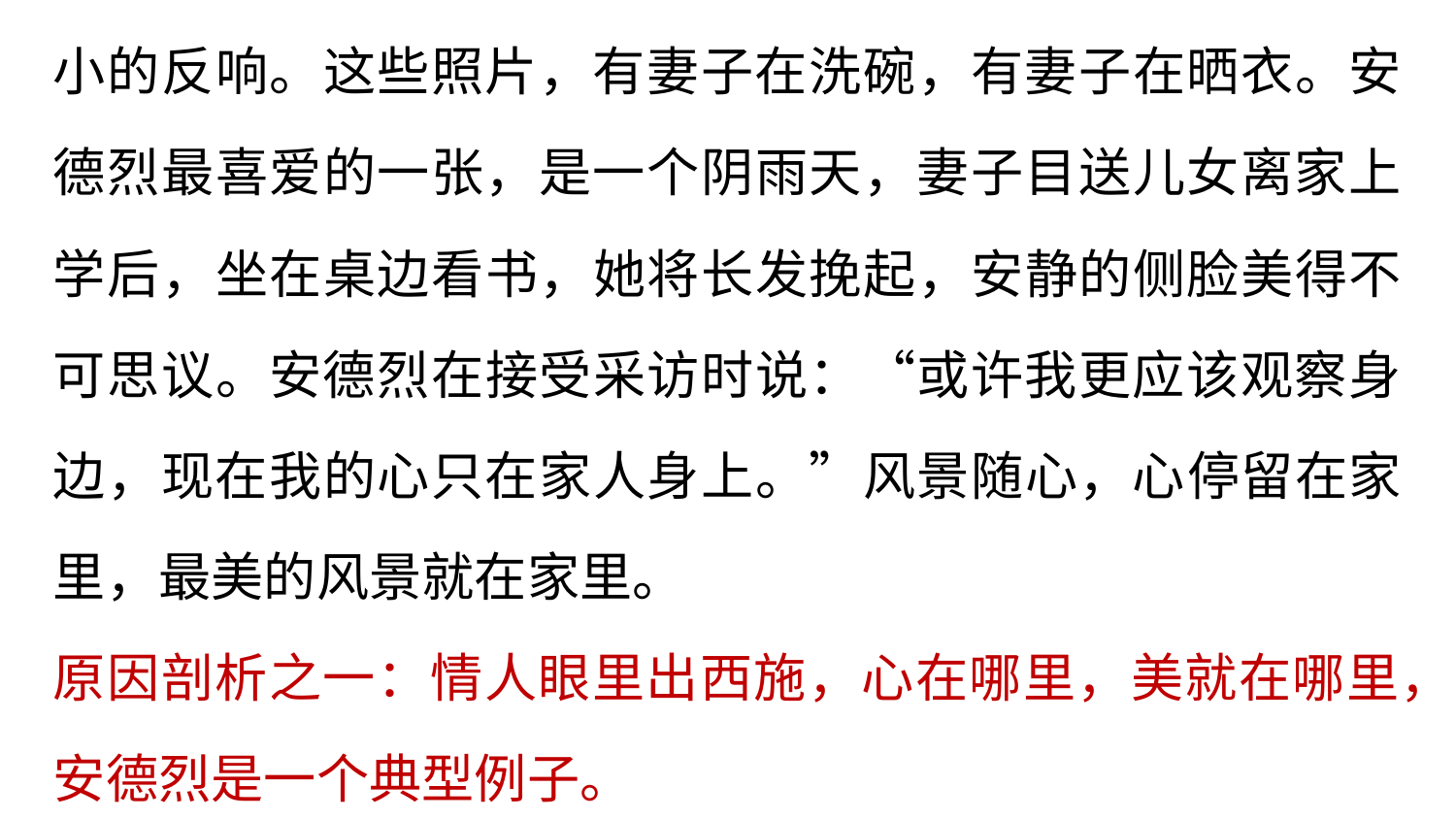

小的反响。这些照片，有妻子在洗碗，有妻子在晒衣。安德烈最喜爱的一张，是一个阴雨天，妻子目送儿女离家上学后，坐在桌边看书，她将长发挽起，安静的侧脸美得不可思议。安德烈在接受采访时说：“或许我更应该观察身边，现在我的心只在家人身上。”风景随心，心停留在家里，最美的风景就在家里。
原因剖析之一：情人眼里出西施，心在哪里，美就在哪里，安德烈是一个典型例子。